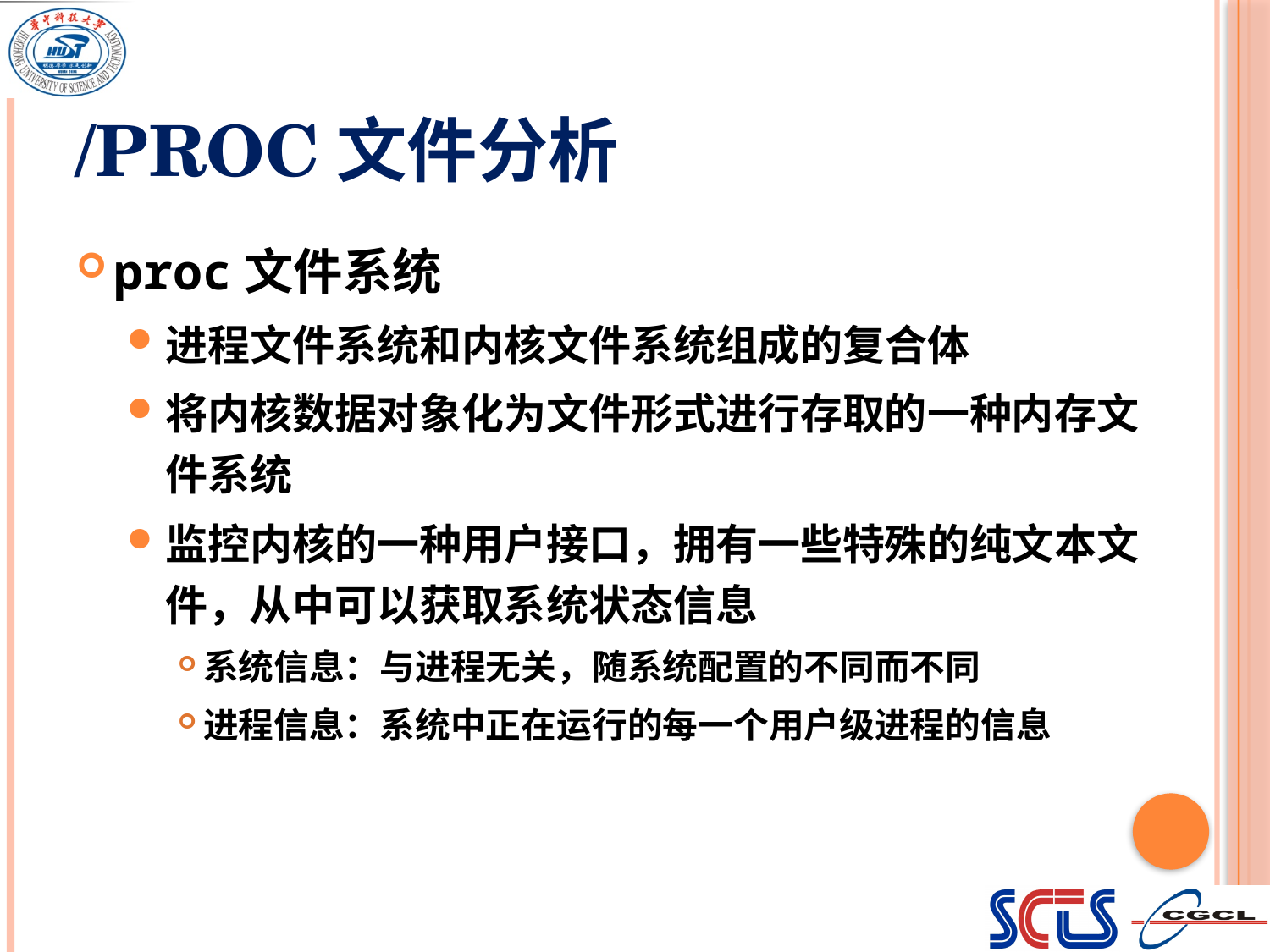

# /proc文件分析
proc文件系统
进程文件系统和内核文件系统组成的复合体
将内核数据对象化为文件形式进行存取的一种内存文件系统
监控内核的一种用户接口，拥有一些特殊的纯文本文件，从中可以获取系统状态信息
系统信息：与进程无关，随系统配置的不同而不同
进程信息：系统中正在运行的每一个用户级进程的信息
48